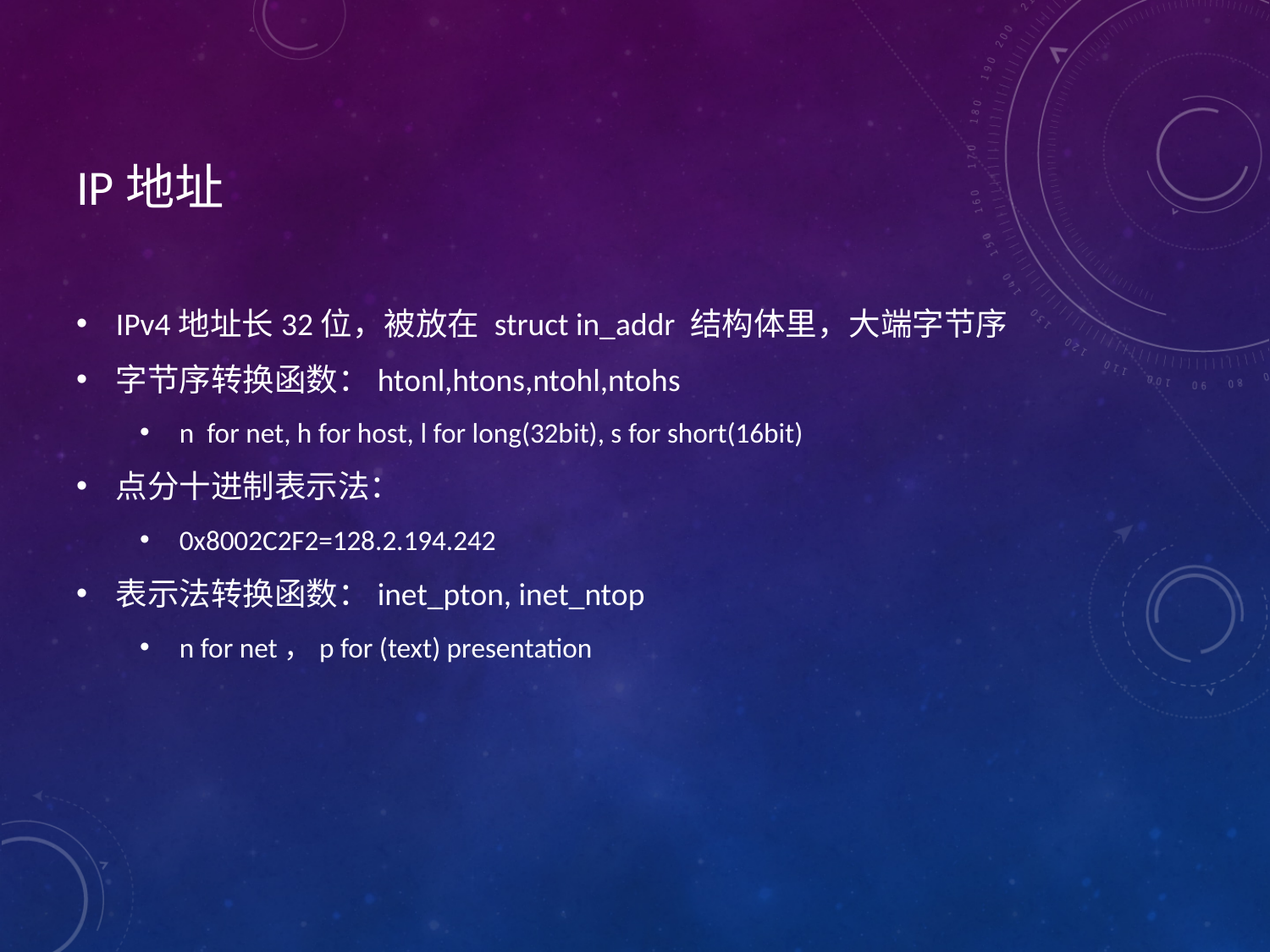

# IP地址
IPv4地址长32位，被放在 struct in_addr 结构体里，大端字节序
字节序转换函数：htonl,htons,ntohl,ntohs
n  for net, h for host, l for long(32bit), s for short(16bit)
点分十进制表示法：
0x8002C2F2=128.2.194.242
表示法转换函数：inet_pton, inet_ntop
n for net，p for (text) presentation